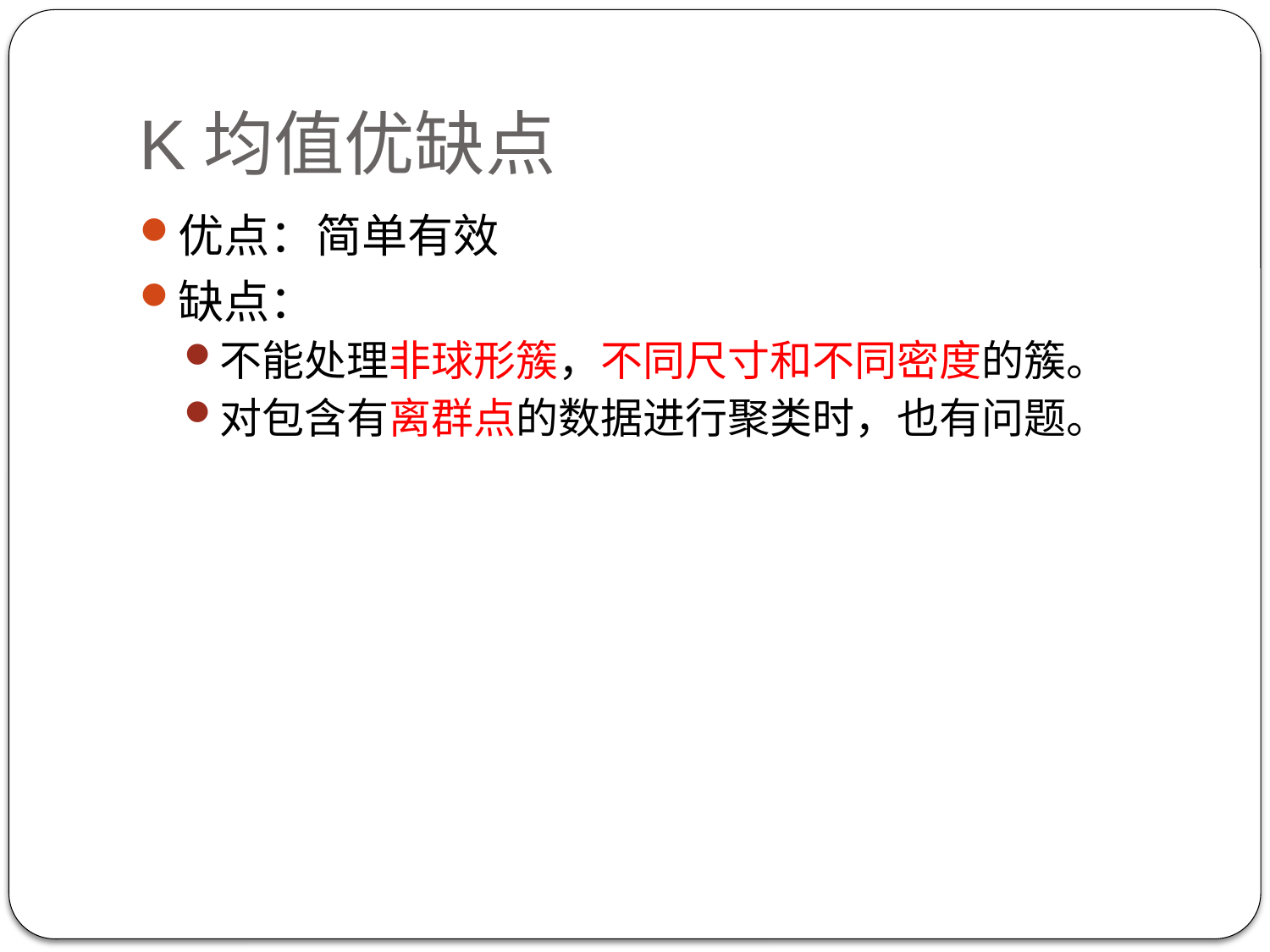

# K均值优缺点
优点：简单有效
缺点：
不能处理非球形簇，不同尺寸和不同密度的簇。
对包含有离群点的数据进行聚类时，也有问题。